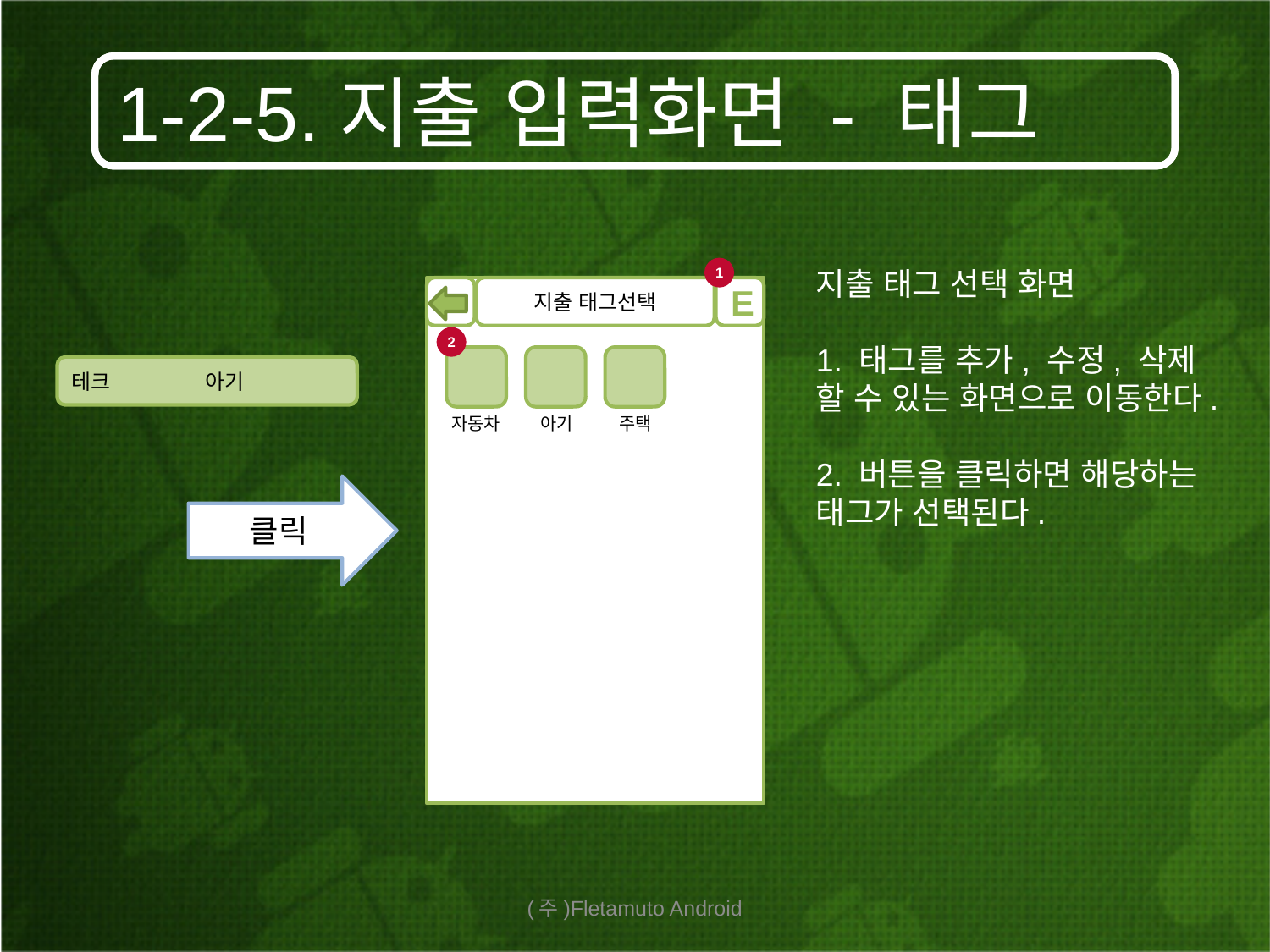

# 1-2-5.지출 입력화면 - 태그
1
지출 태그 선택 화면

1. 태그를 추가, 수정, 삭제 할 수 있는 화면으로 이동한다.

2. 버튼을 클릭하면 해당하는 태그가 선택된다.

지출 태그선택
E

2

테크                아기
자동차
아기
주택
클릭
(주)Fletamuto Android